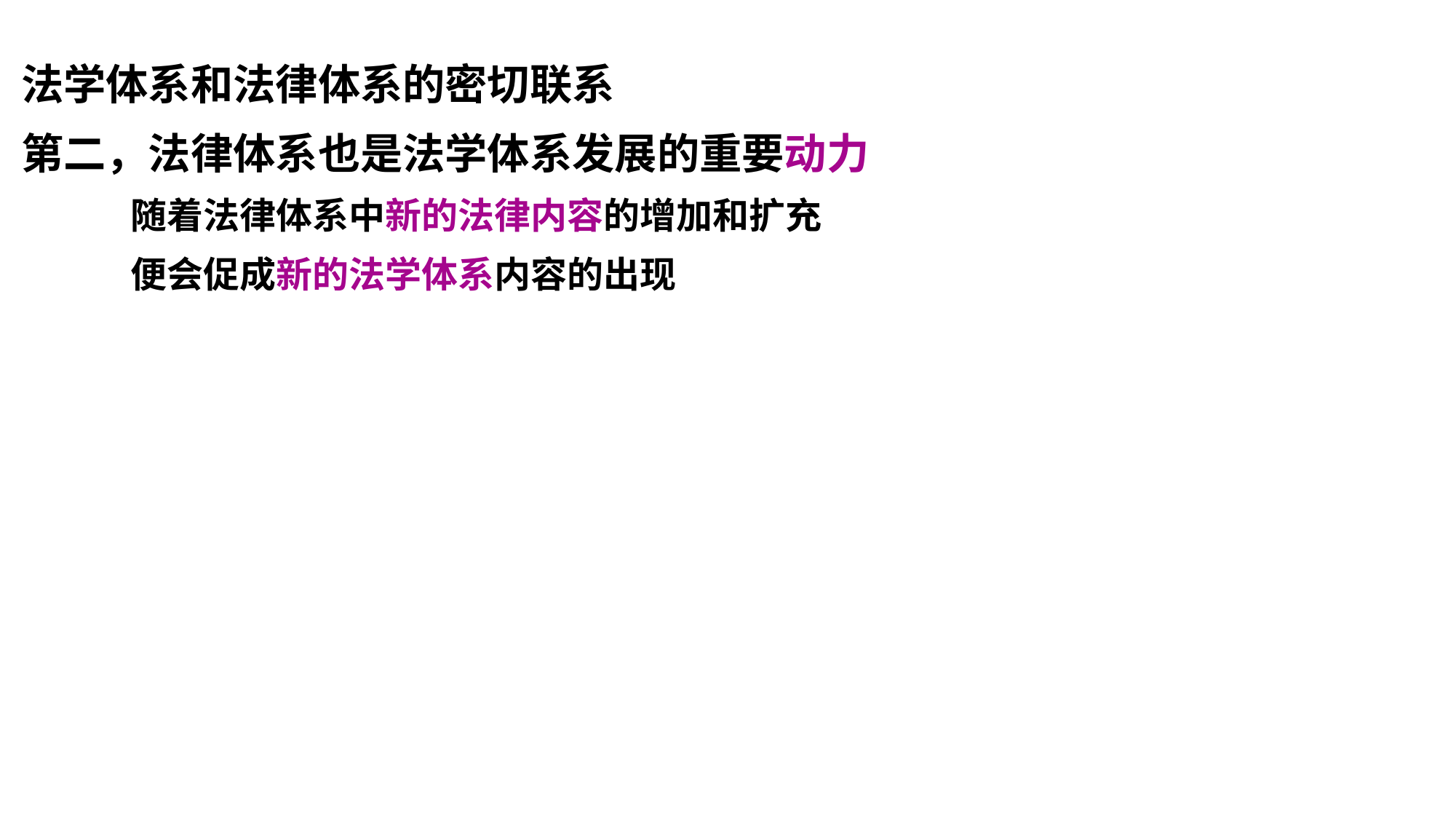

法学体系和法律体系的密切联系
第二，法律体系也是法学体系发展的重要动力
随着法律体系中新的法律内容的增加和扩充
便会促成新的法学体系内容的出现